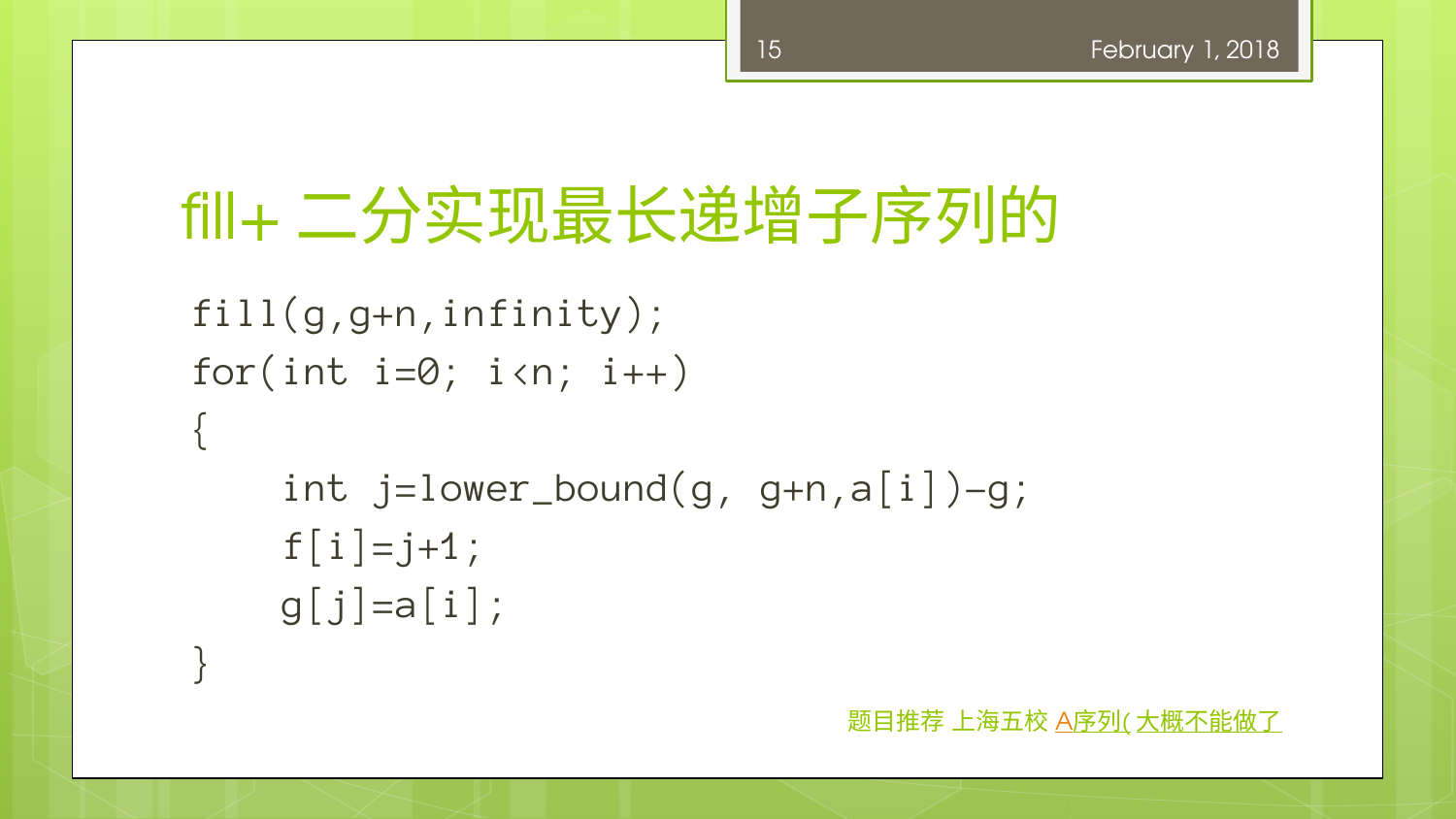

15
February 1, 2018
# fill+二分实现最长递增子序列的
fill(g,g+n,infinity);
for(int i=0; i<n; i++)
{
    int j=lower_bound(g, g+n,a[i])-g;
    f[i]=j+1;
    g[j]=a[i];
}

题目推荐 上海五校A序列(大概不能做了